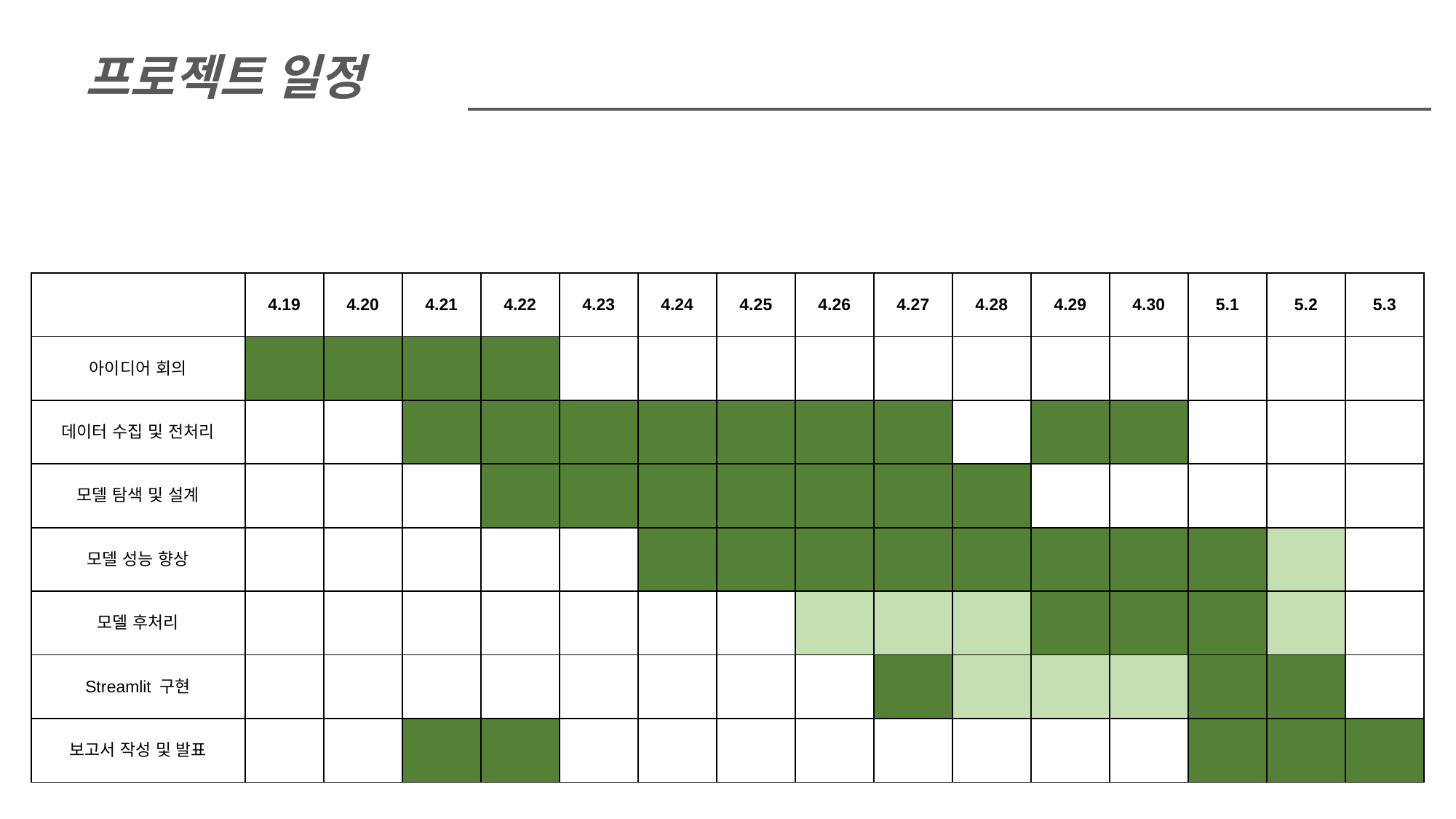

프로젝트 일정
|  | 4.19 | 4.20 | 4.21 | 4.22 | 4.23 | 4.24 | 4.25 | 4.26 | 4.27 | 4.28 | 4.29 | 4.30 | 5.1 | 5.2 | 5.3 |
| --- | --- | --- | --- | --- | --- | --- | --- | --- | --- | --- | --- | --- | --- | --- | --- |
| 아이디어 회의 |  |  |  |  |  |  |  |  |  |  |  |  |  |  |  |
| 데이터 수집 및 전처리 |  |  |  |  |  |  |  |  |  |  |  |  |  |  |  |
| 모델 탐색 및 설계 |  |  |  |  |  |  |  |  |  |  |  |  |  |  |  |
| 모델 성능 향상 |  |  |  |  |  |  |  |  |  |  |  |  |  |  |  |
| 모델 후처리 |  |  |  |  |  |  |  |  |  |  |  |  |  |  |  |
| Streamlit 구현 |  |  |  |  |  |  |  |  |  |  |  |  |  |  |  |
| 보고서 작성 및 발표 |  |  |  |  |  |  |  |  |  |  |  |  |  |  |  |